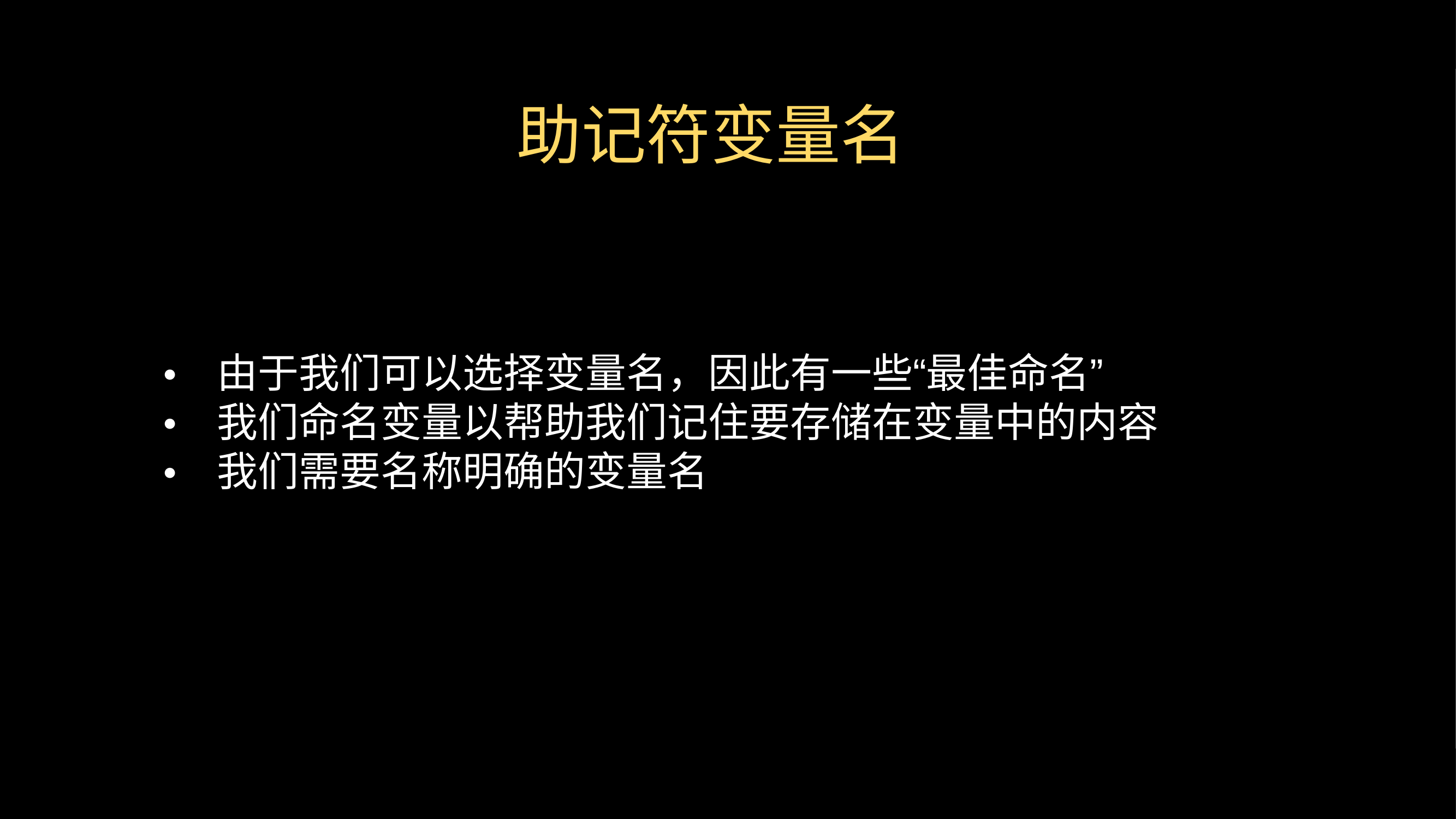

# 助记符变量名
由于我们可以选择变量名，因此有一些“最佳命名”
我们命名变量以帮助我们记住要存储在变量中的内容
我们需要名称明确的变量名